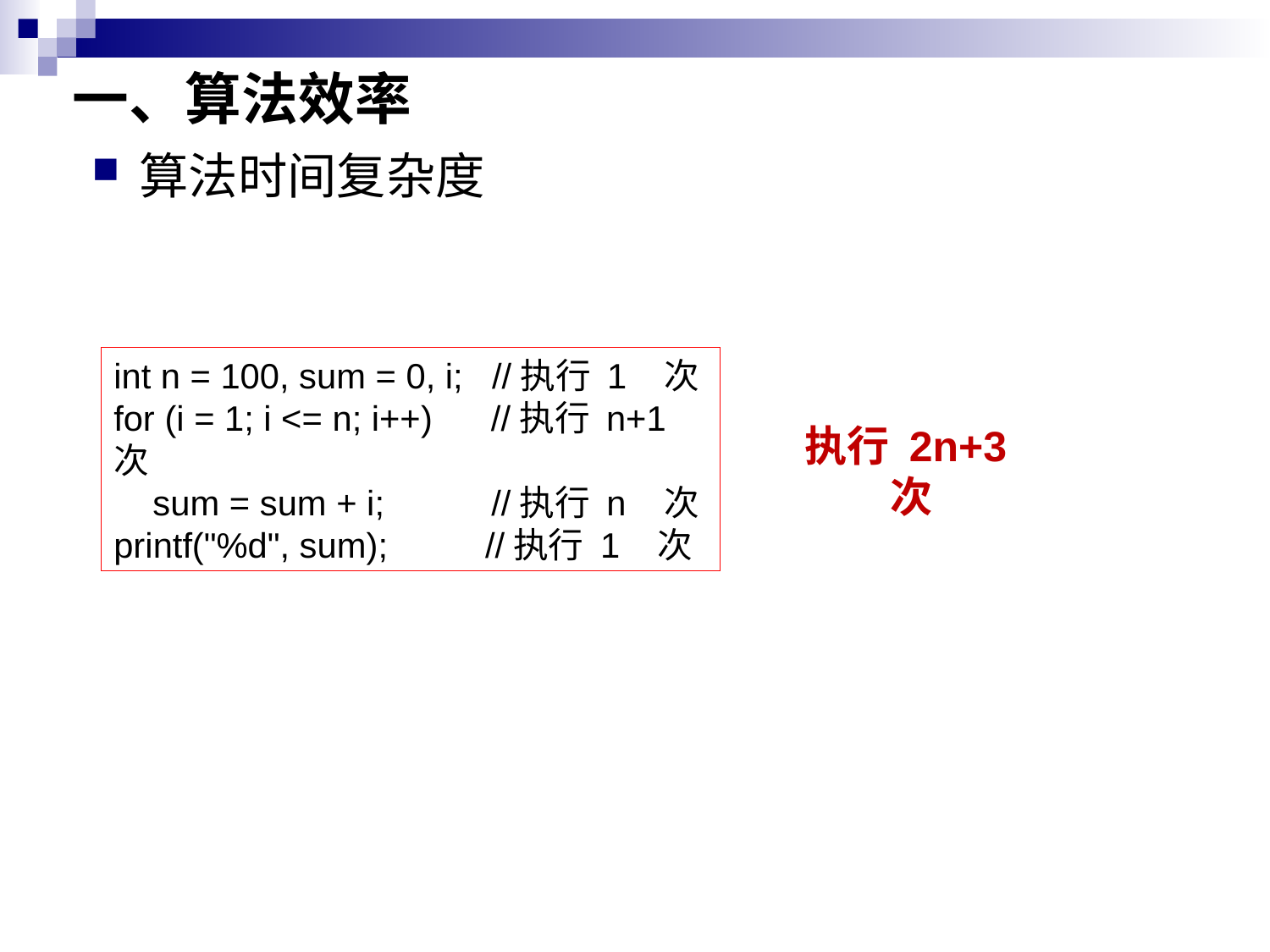

# 一、算法效率
算法时间复杂度

int n = 100, sum = 0, i;   //执行 1   次
for (i = 1; i <= n; i++)      //执行 n+1 次
    sum = sum + i;           //执行 n   次
printf("%d", sum);          //执行 1   次
执行 2n+3次